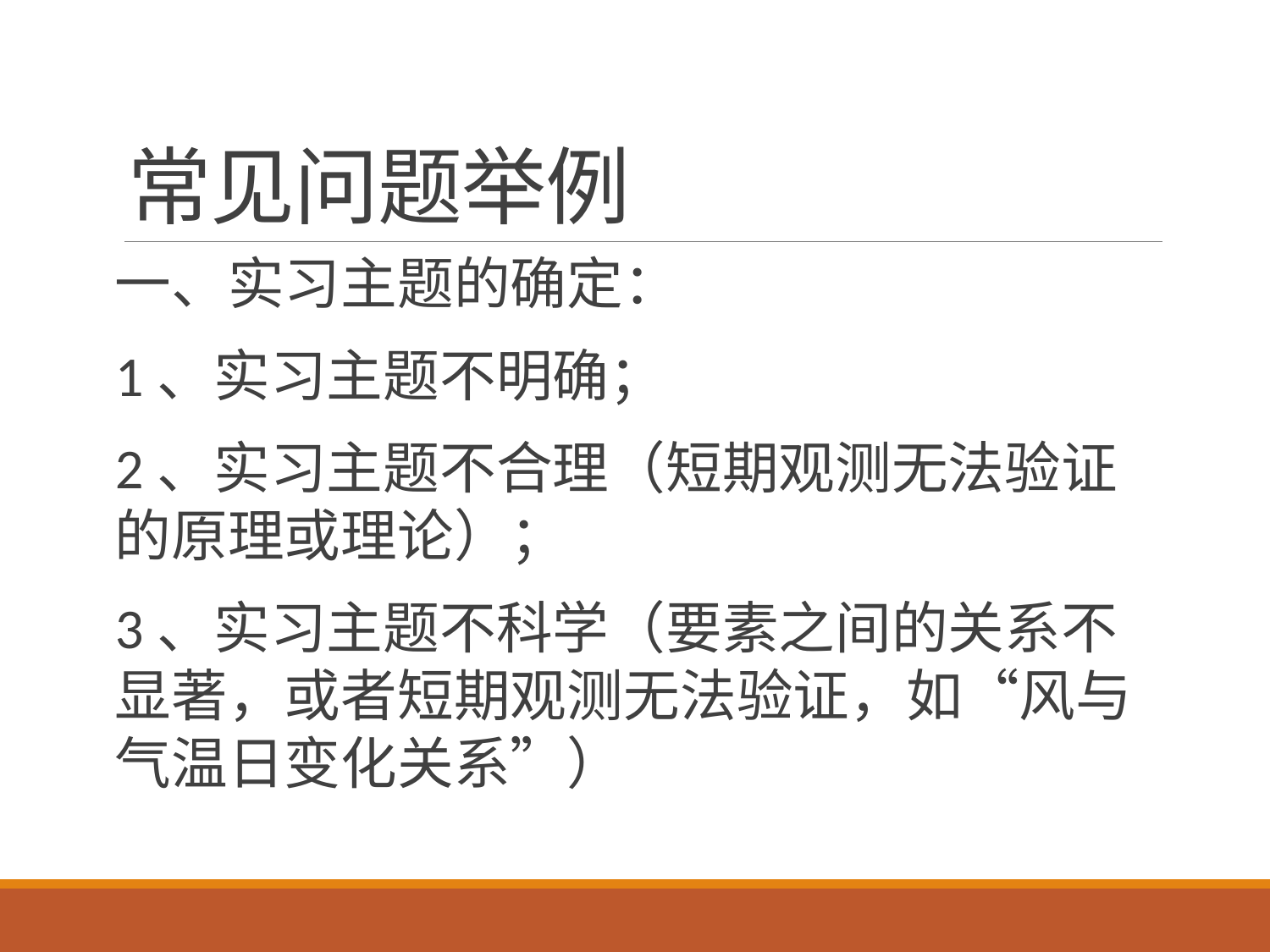

# 常见问题举例
一、实习主题的确定：
1、实习主题不明确；
2、实习主题不合理（短期观测无法验证的原理或理论）；
3、实习主题不科学（要素之间的关系不显著，或者短期观测无法验证，如“风与气温日变化关系”）